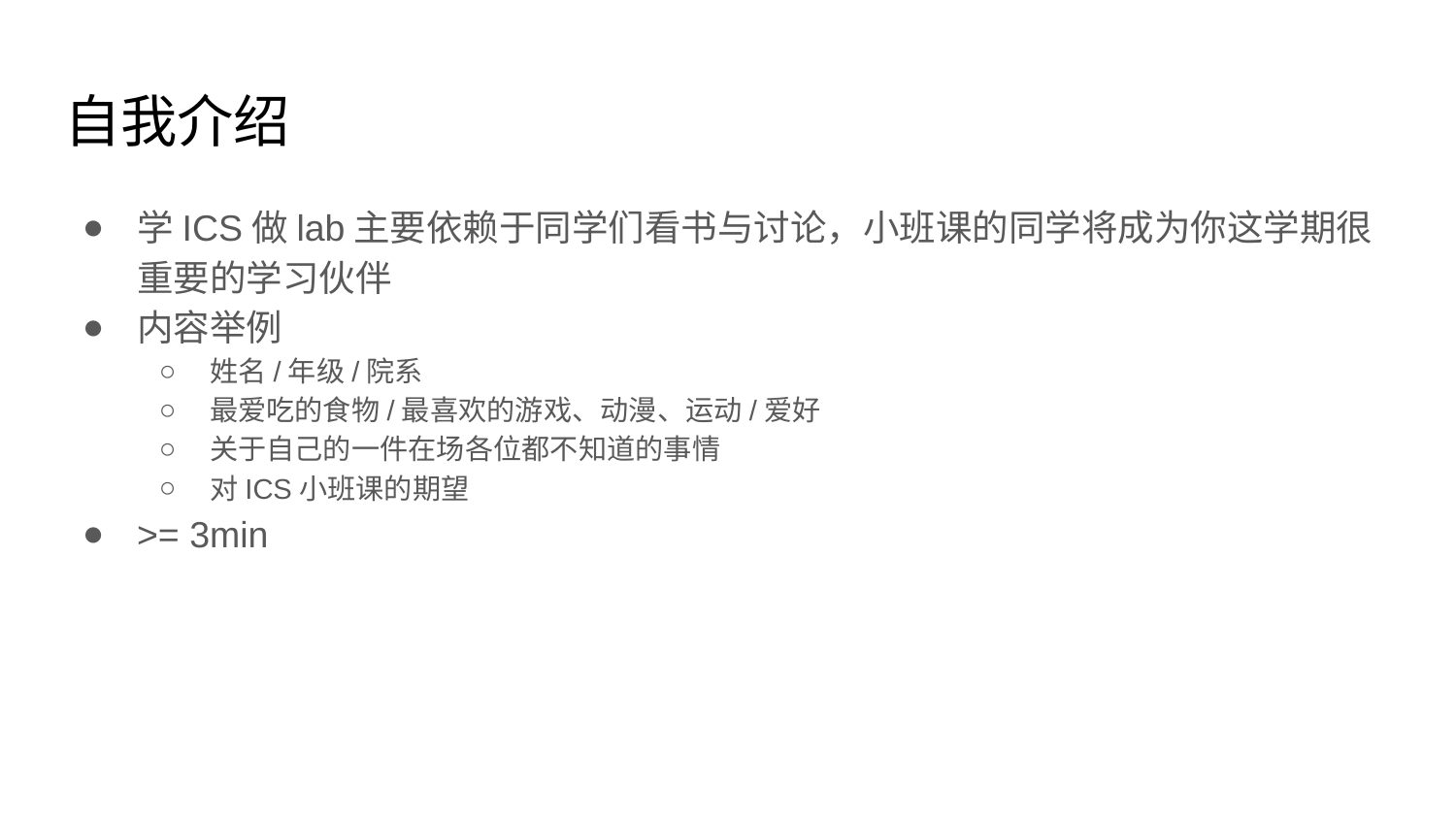

# 自我介绍
学ICS做lab主要依赖于同学们看书与讨论，小班课的同学将成为你这学期很重要的学习伙伴
内容举例
姓名/年级/院系
最爱吃的食物/最喜欢的游戏、动漫、运动/爱好
关于自己的一件在场各位都不知道的事情
对ICS小班课的期望
>= 3min